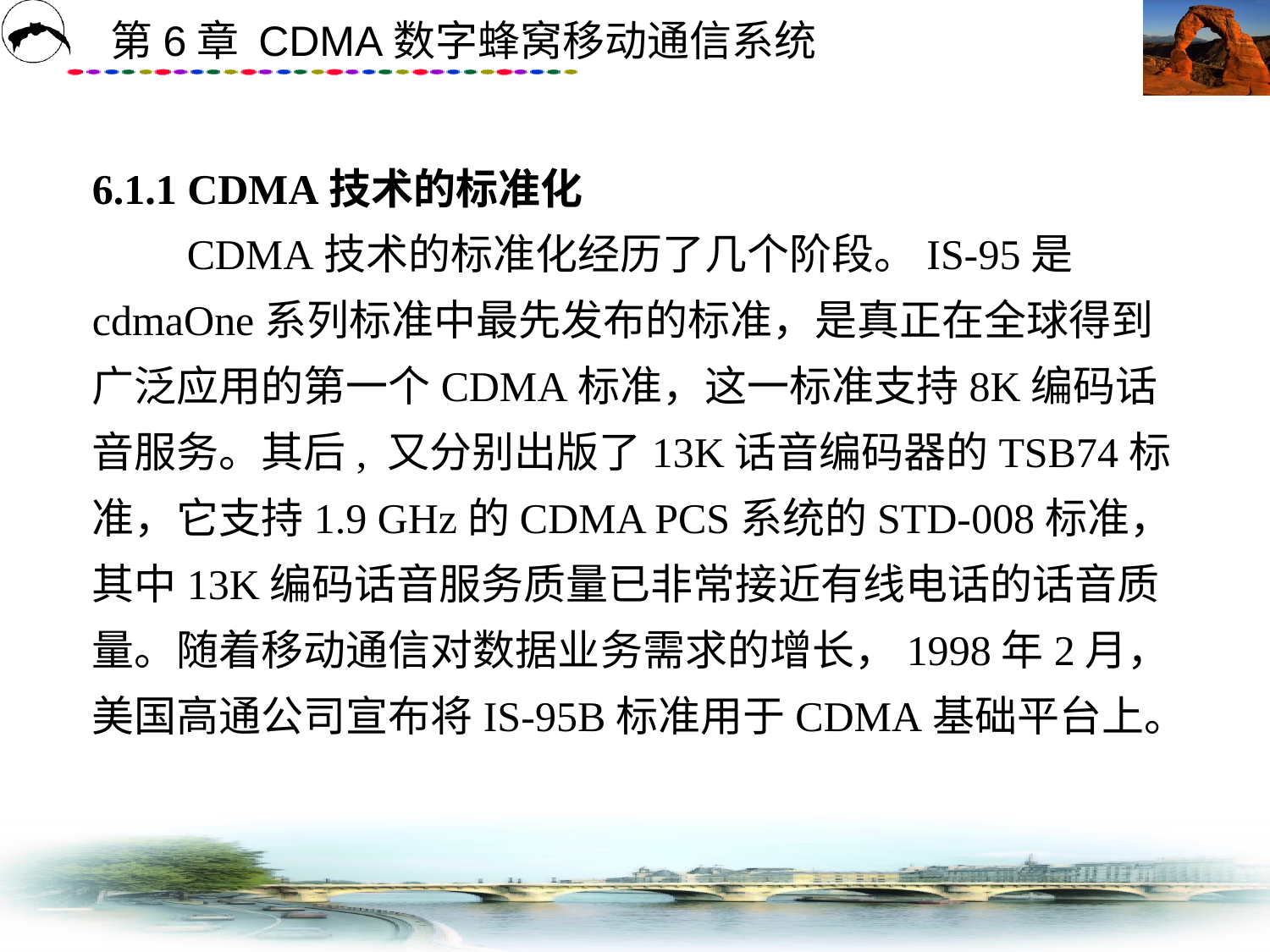

# 6.1.1 CDMA技术的标准化 　　CDMA技术的标准化经历了几个阶段。IS-95是cdmaOne系列标准中最先发布的标准，是真正在全球得到广泛应用的第一个CDMA标准，这一标准支持8K编码话音服务。其后, 又分别出版了13K话音编码器的TSB74标准，它支持1.9 GHz的CDMA PCS系统的STD-008标准，其中13K编码话音服务质量已非常接近有线电话的话音质量。随着移动通信对数据业务需求的增长，1998年2月，美国高通公司宣布将IS-95B标准用于CDMA基础平台上。